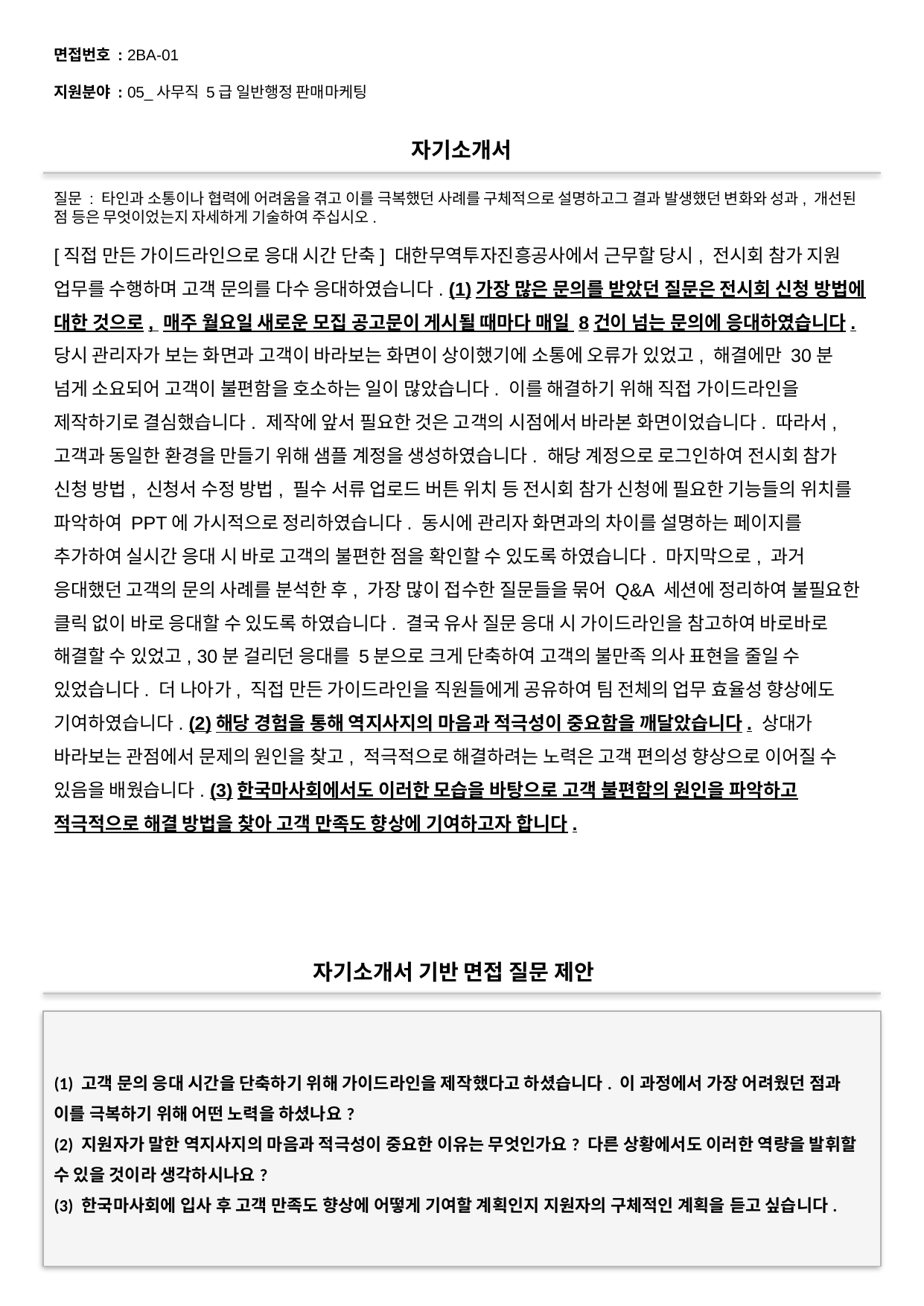

면접번호 : 2BA-01

지원분야 : 05_사무직 5급 일반행정 판매마케팅
#

자기소개서

질문 : 타인과 소통이나 협력에 어려움을 겪고 이를 극복했던 사례를 구체적으로 설명하고그 결과 발생했던 변화와 성과, 개선된 점 등은 무엇이었는지 자세하게 기술하여 주십시오.

[직접 만든 가이드라인으로 응대 시간 단축] 대한무역투자진흥공사에서 근무할 당시, 전시회 참가 지원 업무를 수행하며 고객 문의를 다수 응대하였습니다. (1)가장 많은 문의를 받았던 질문은 전시회 신청 방법에 대한 것으로, 매주 월요일 새로운 모집 공고문이 게시될 때마다 매일 8건이 넘는 문의에 응대하였습니다. 당시 관리자가 보는 화면과 고객이 바라보는 화면이 상이했기에 소통에 오류가 있었고, 해결에만 30분 넘게 소요되어 고객이 불편함을 호소하는 일이 많았습니다. 이를 해결하기 위해 직접 가이드라인을 제작하기로 결심했습니다. 제작에 앞서 필요한 것은 고객의 시점에서 바라본 화면이었습니다. 따라서, 고객과 동일한 환경을 만들기 위해 샘플 계정을 생성하였습니다. 해당 계정으로 로그인하여 전시회 참가 신청 방법, 신청서 수정 방법, 필수 서류 업로드 버튼 위치 등 전시회 참가 신청에 필요한 기능들의 위치를 파악하여 PPT에 가시적으로 정리하였습니다. 동시에 관리자 화면과의 차이를 설명하는 페이지를 추가하여 실시간 응대 시 바로 고객의 불편한 점을 확인할 수 있도록 하였습니다. 마지막으로, 과거 응대했던 고객의 문의 사례를 분석한 후, 가장 많이 접수한 질문들을 묶어 Q&A 세션에 정리하여 불필요한 클릭 없이 바로 응대할 수 있도록 하였습니다. 결국 유사 질문 응대 시 가이드라인을 참고하여 바로바로 해결할 수 있었고, 30분 걸리던 응대를 5분으로 크게 단축하여 고객의 불만족 의사 표현을 줄일 수 있었습니다. 더 나아가, 직접 만든 가이드라인을 직원들에게 공유하여 팀 전체의 업무 효율성 향상에도 기여하였습니다. (2)해당 경험을 통해 역지사지의 마음과 적극성이 중요함을 깨달았습니다. 상대가 바라보는 관점에서 문제의 원인을 찾고, 적극적으로 해결하려는 노력은 고객 편의성 향상으로 이어질 수 있음을 배웠습니다. (3)한국마사회에서도 이러한 모습을 바탕으로 고객 불편함의 원인을 파악하고 적극적으로 해결 방법을 찾아 고객 만족도 향상에 기여하고자 합니다.

자기소개서 기반 면접 질문 제안

(1) 고객 문의 응대 시간을 단축하기 위해 가이드라인을 제작했다고 하셨습니다. 이 과정에서 가장 어려웠던 점과 이를 극복하기 위해 어떤 노력을 하셨나요?
(2) 지원자가 말한 역지사지의 마음과 적극성이 중요한 이유는 무엇인가요? 다른 상황에서도 이러한 역량을 발휘할 수 있을 것이라 생각하시나요?
(3) 한국마사회에 입사 후 고객 만족도 향상에 어떻게 기여할 계획인지 지원자의 구체적인 계획을 듣고 싶습니다.